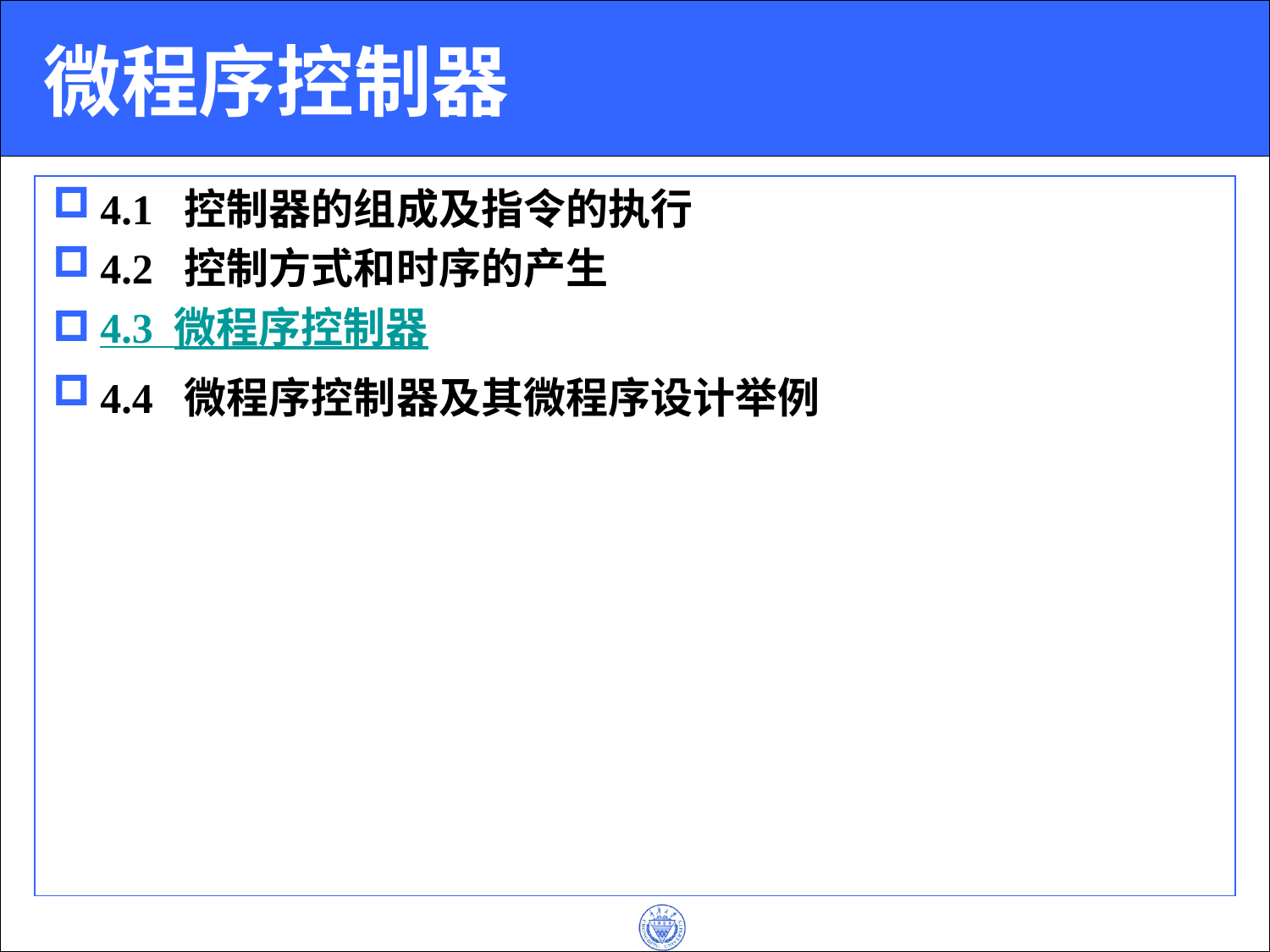

# 微程序控制器
4.1  控制器的组成及指令的执行
4.2  控制方式和时序的产生
4.3  微程序控制器
4.4  微程序控制器及其微程序设计举例

10